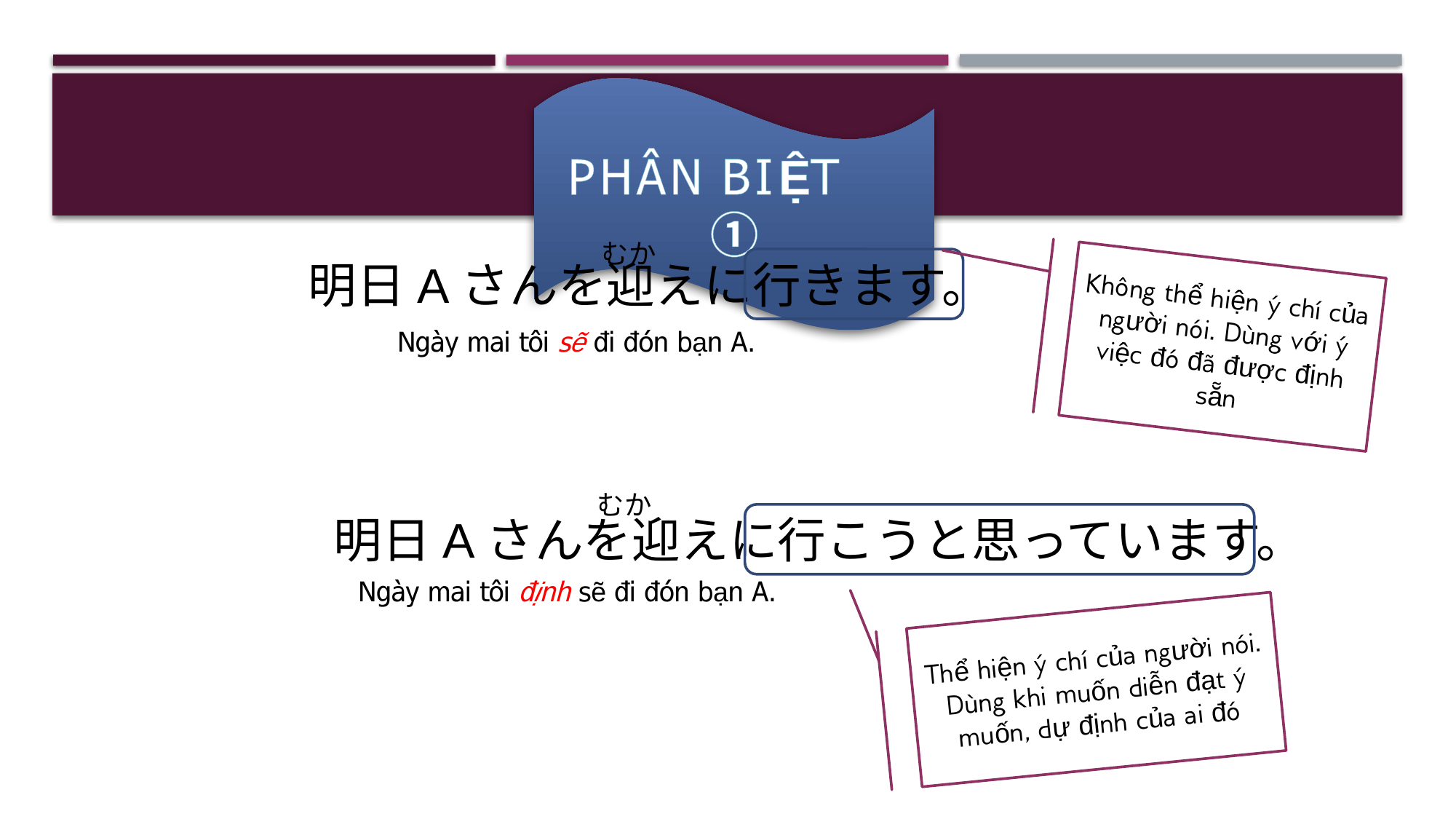

PHÂN BIỆT　①
むか
明日Aさんを迎えに行きます。

Không thể hiện ý chí của người nói. Dùng với ý việc đó đã được định sẵn
Ngày mai tôi sẽ đi đón bạn A.
むか
明日Aさんを迎えに行こうと思っています。

Ngày mai tôi định sẽ đi đón bạn A.
Thể hiện ý chí của người nói. Dùng khi muốn diễn đạt ý muốn, dự định của ai đó